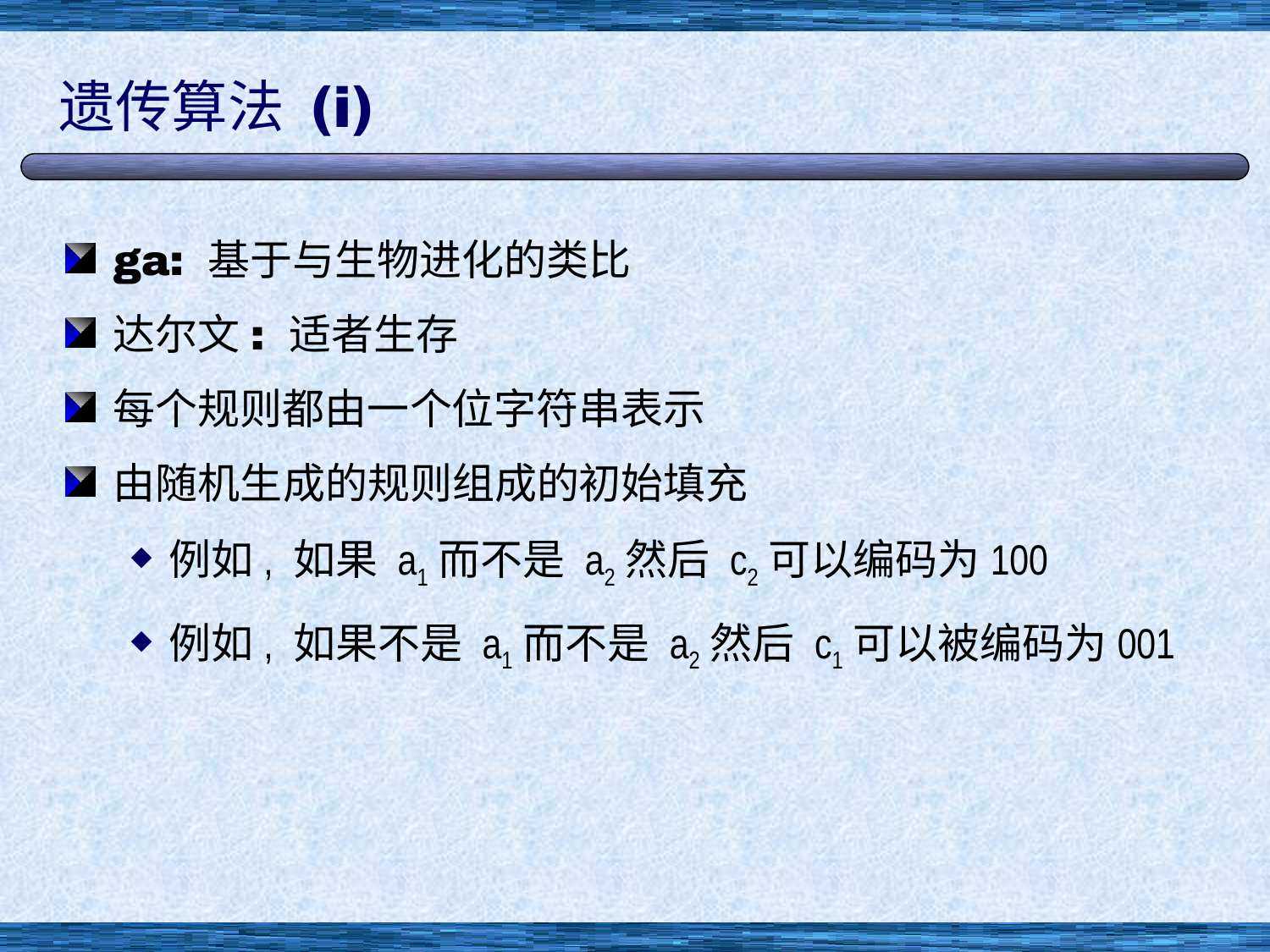

# 遗传算法 (i)
ga: 基于与生物进化的类比
达尔文: 适者生存
每个规则都由一个位字符串表示
由随机生成的规则组成的初始填充
例如, 如果 a1而不是 a2然后 c2可以编码为100
例如, 如果不是 a1而不是 a2然后 c1可以被编码为001